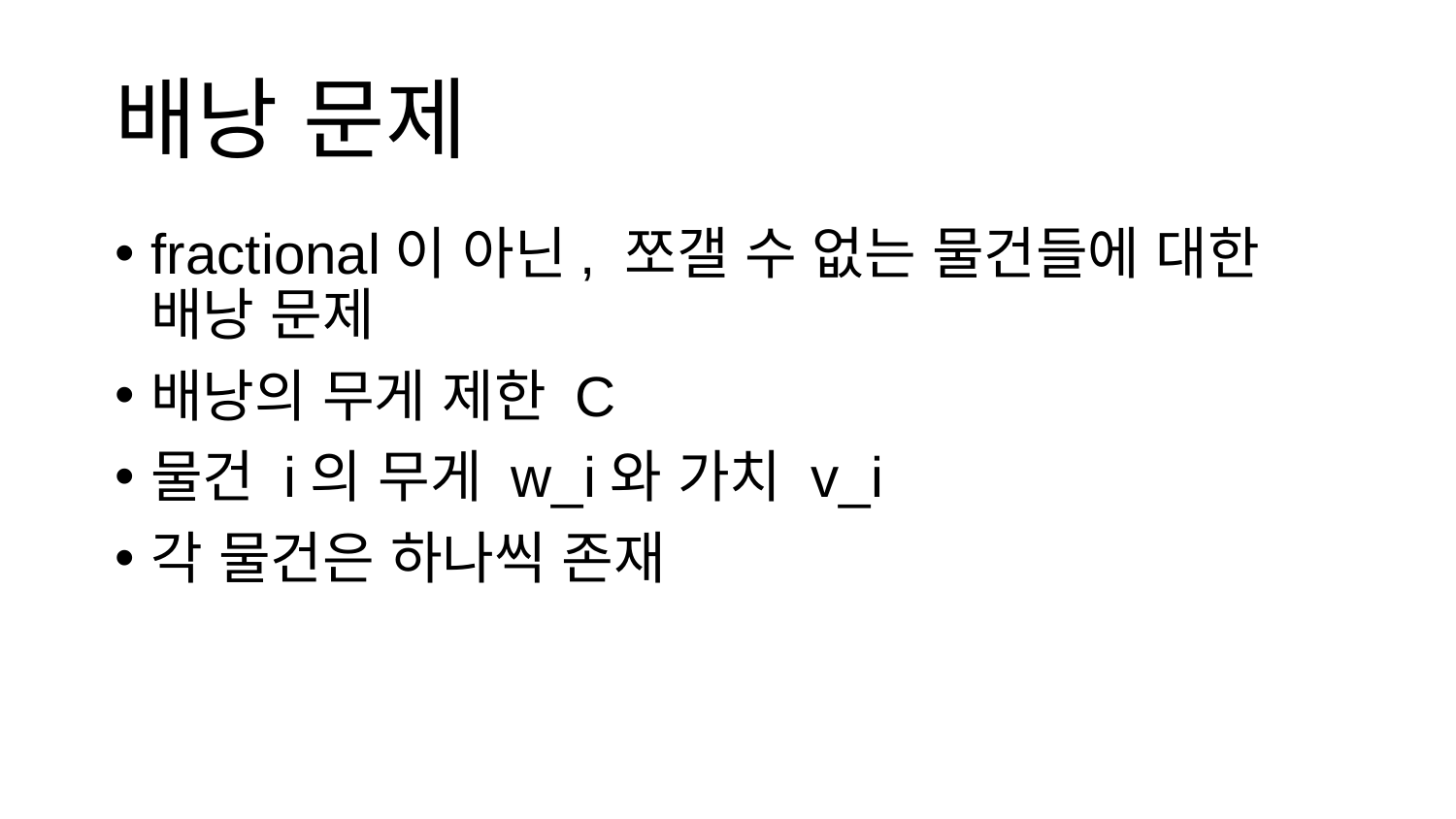

# 배낭 문제
fractional이 아닌, 쪼갤 수 없는 물건들에 대한 배낭 문제
배낭의 무게 제한 C
물건 i의 무게 w_i와 가치 v_i
각 물건은 하나씩 존재